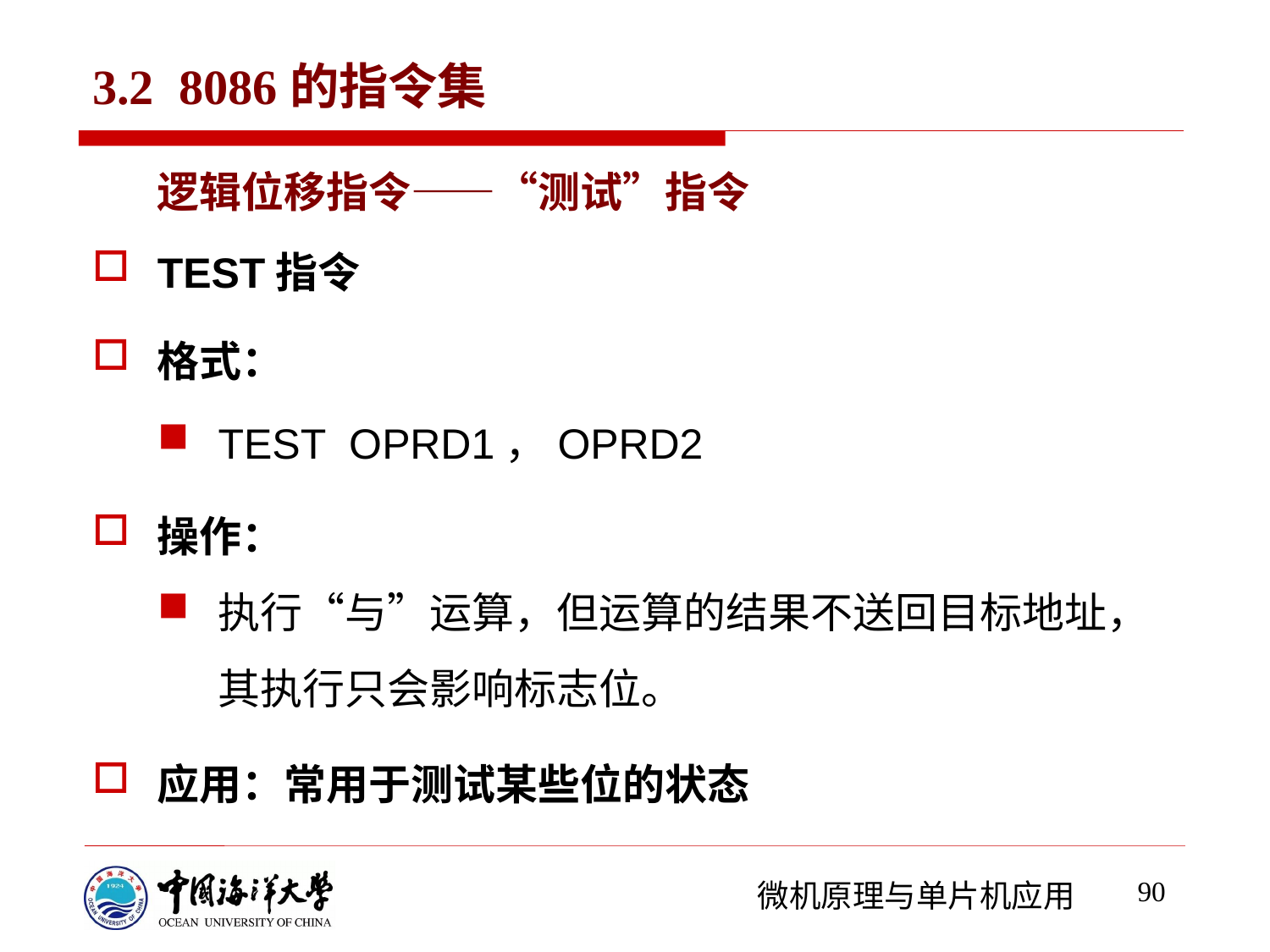

# 3.2  8086的指令集
逻辑位移指令——“测试”指令
TEST指令
格式：
TEST  OPRD1，OPRD2
操作：
执行“与”运算，但运算的结果不送回目标地址，其执行只会影响标志位。
应用：常用于测试某些位的状态
90